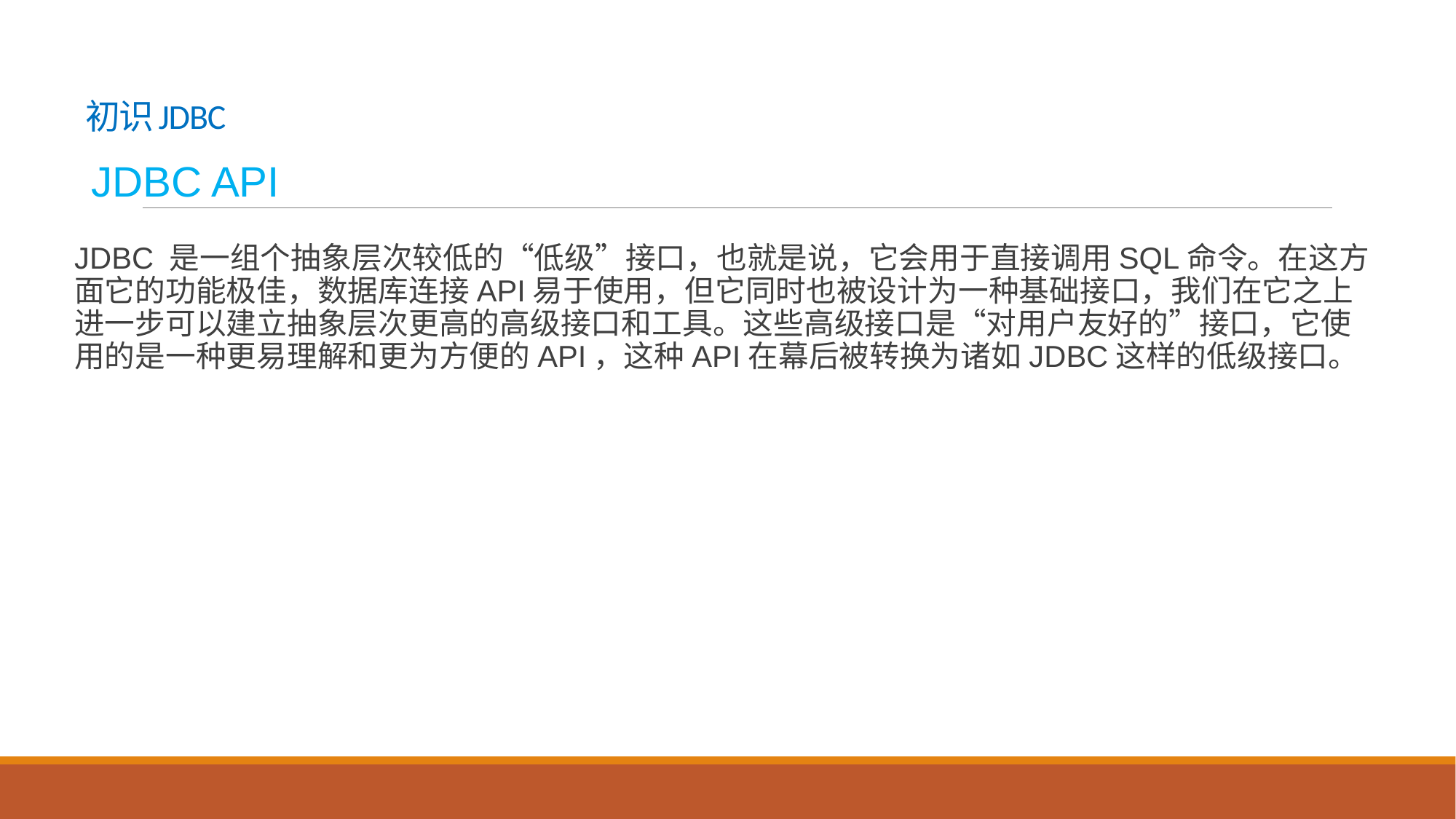

# 初识JDBC
JDBC API
JDBC 是一组个抽象层次较低的“低级”接口，也就是说，它会用于直接调用SQL命令。在这方面它的功能极佳，数据库连接API易于使用，但它同时也被设计为一种基础接口，我们在它之上进一步可以建立抽象层次更高的高级接口和工具。这些高级接口是“对用户友好的”接口，它使用的是一种更易理解和更为方便的API，这种API在幕后被转换为诸如JDBC这样的低级接口。